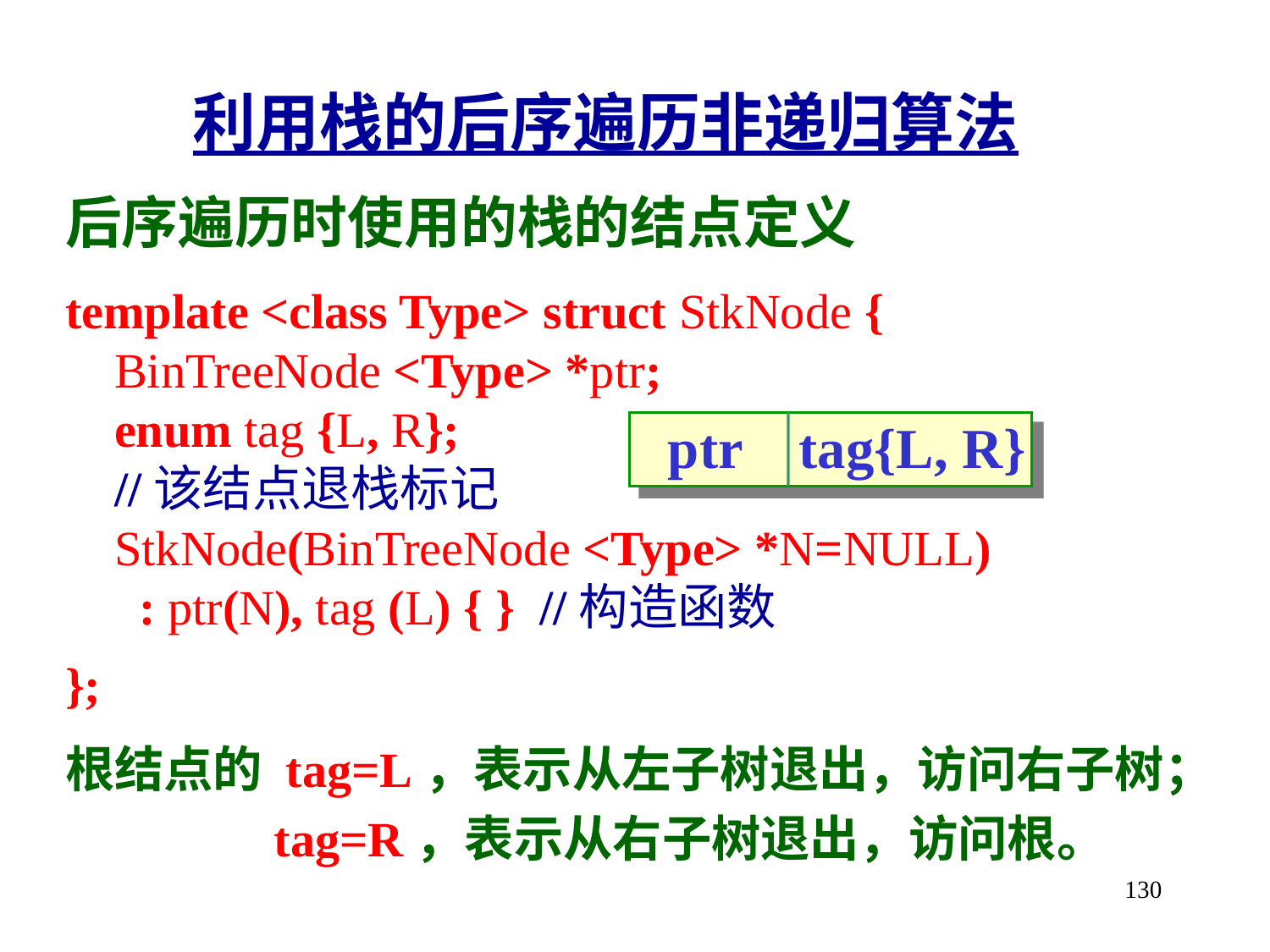

利用栈的后序遍历非递归算法
后序遍历时使用的栈的结点定义
template <class Type> struct StkNode {
    BinTreeNode <Type> *ptr;
    enum tag {L, R};
    //该结点退栈标记
    StkNode(BinTreeNode <Type> *N=NULL)
      : ptr(N), tag (L) { }  //构造函数
};
根结点的 tag=L，表示从左子树退出，访问右子树；
                 tag=R，表示从右子树退出，访问根。
ptr    tag{L, R}

130